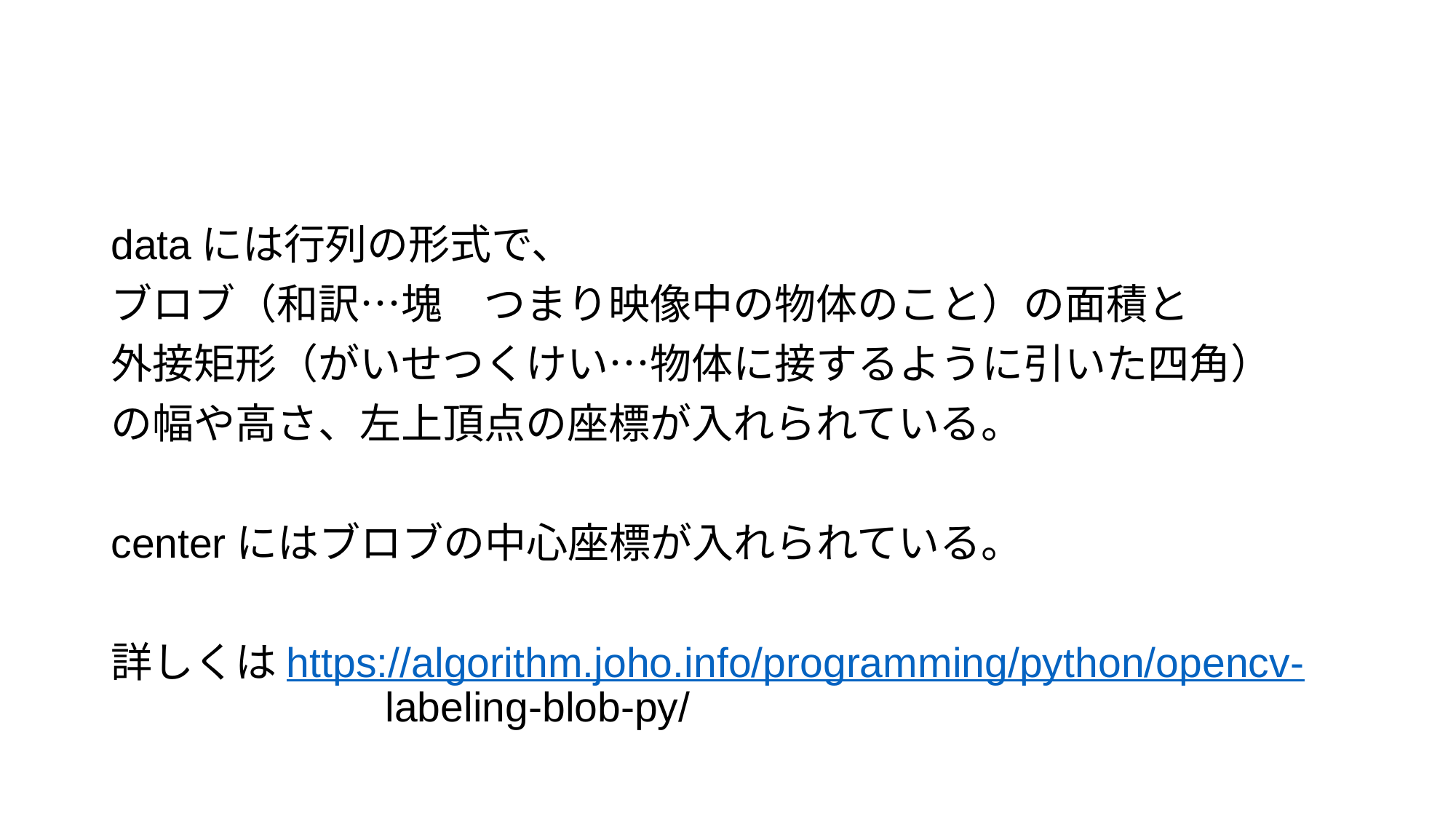

#
dataには行列の形式で、
ブロブ（和訳…塊　つまり映像中の物体のこと）の面積と
外接矩形（がいせつくけい…物体に接するように引いた四角）
の幅や高さ、左上頂点の座標が入れられている。

centerにはブロブの中心座標が入れられている。

詳しくはhttps://algorithm.joho.info/programming/python/opencv-　　　　	　 labeling-blob-py/